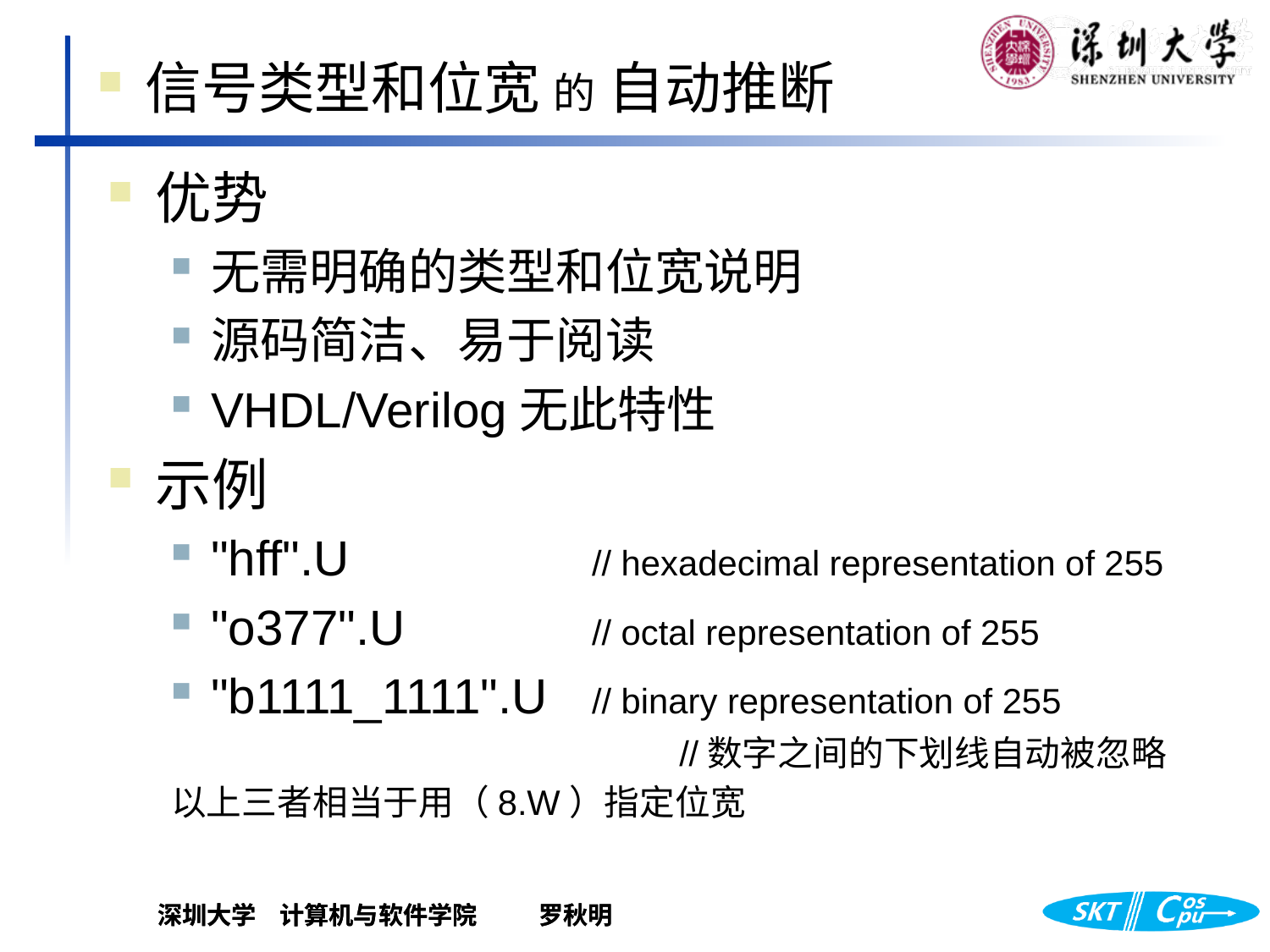

信号类型和位宽 的 自动推断
优势
无需明确的类型和位宽说明
源码简洁、易于阅读
VHDL/Verilog无此特性
示例
"hff".U 		// hexadecimal representation of 255
"o377".U 		// octal representation of 255
"b1111_1111".U 	// binary representation of 255
				//数字之间的下划线自动被忽略
以上三者相当于用（8.W）指定位宽